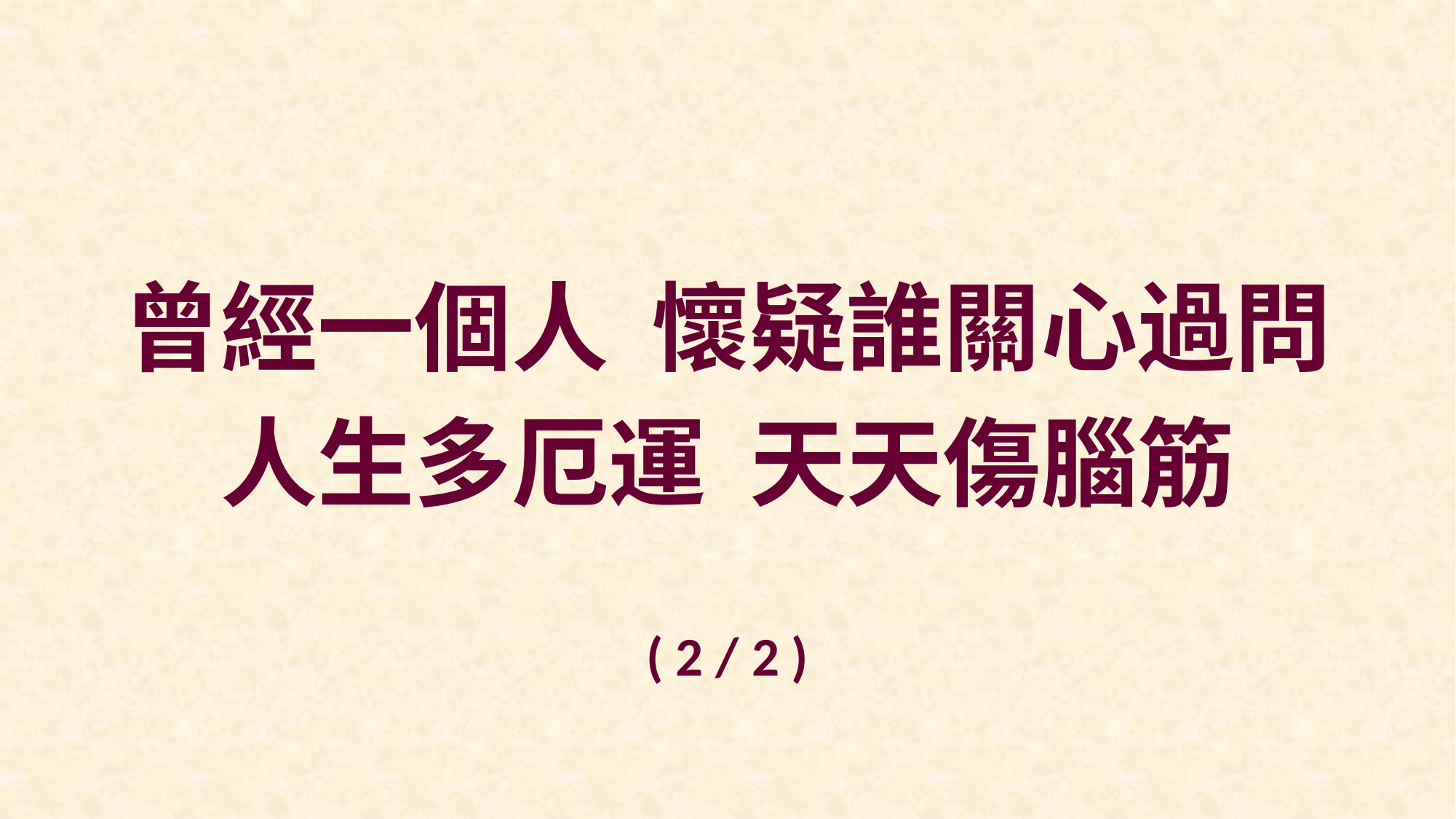

曾經一個人  懷疑誰關心過問
人生多厄運  天天傷腦筋
( 2 / 2 )